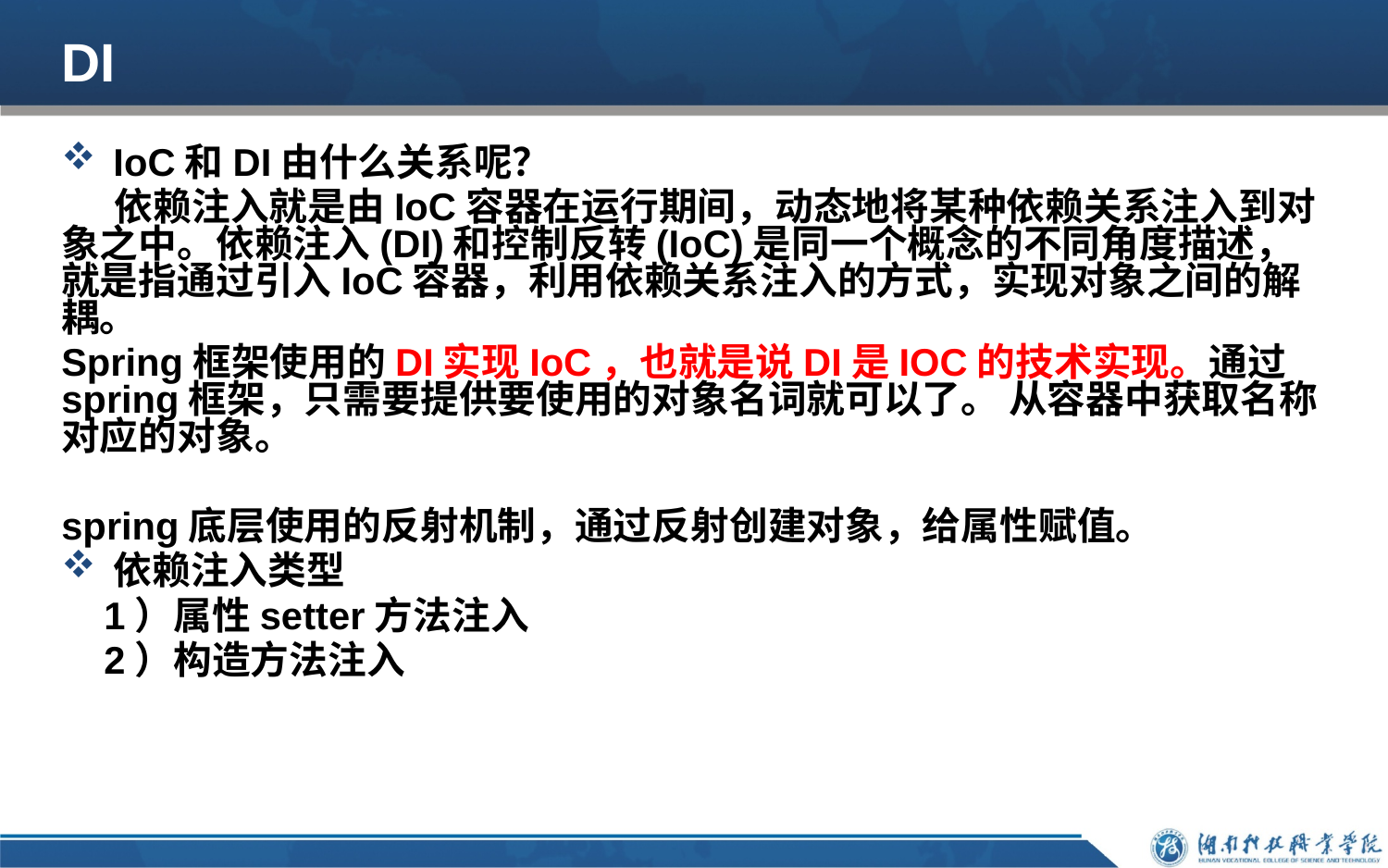

# DI
IoC和DI由什么关系呢？
     依赖注入就是由IoC容器在运行期间，动态地将某种依赖关系注入到对象之中。依赖注入(DI)和控制反转(IoC)是同一个概念的不同角度描述，就是指通过引入IoC容器，利用依赖关系注入的方式，实现对象之间的解耦。
Spring框架使用的DI实现IoC，也就是说DI是IOC的技术实现。通过spring框架，只需要提供要使用的对象名词就可以了。 从容器中获取名称对应的对象。

spring底层使用的反射机制，通过反射创建对象，给属性赋值。
依赖注入类型
    1）属性setter方法注入
    2）构造方法注入